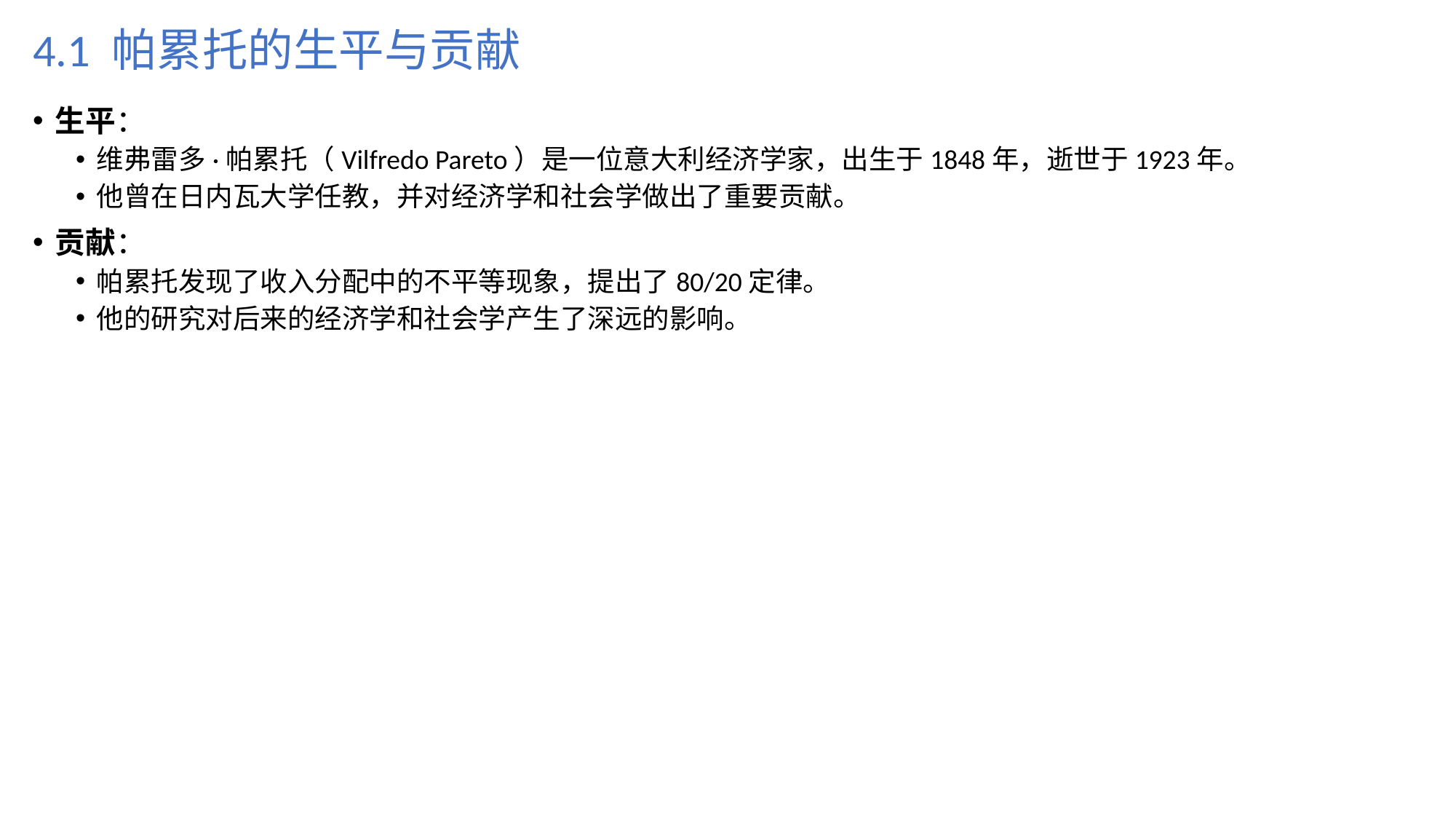

# 4.1 帕累托的生平与贡献
生平：
维弗雷多·帕累托（Vilfredo Pareto）是一位意大利经济学家，出生于1848年，逝世于1923年。
他曾在日内瓦大学任教，并对经济学和社会学做出了重要贡献。
贡献：
帕累托发现了收入分配中的不平等现象，提出了80/20定律。
他的研究对后来的经济学和社会学产生了深远的影响。